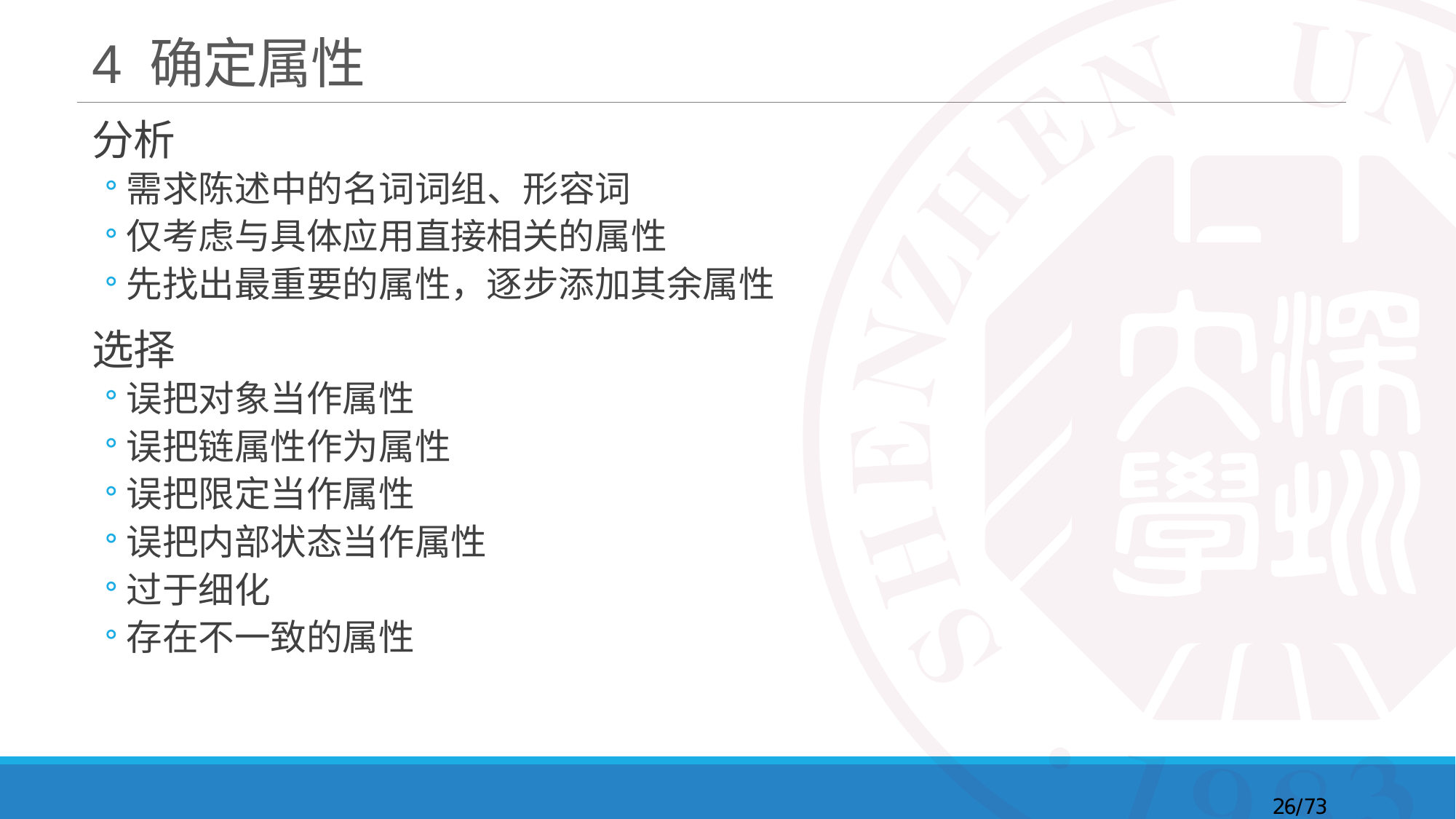

# 4 确定属性
分析
需求陈述中的名词词组、形容词
仅考虑与具体应用直接相关的属性
先找出最重要的属性，逐步添加其余属性
选择
误把对象当作属性
误把链属性作为属性
误把限定当作属性
误把内部状态当作属性
过于细化
存在不一致的属性

26/73